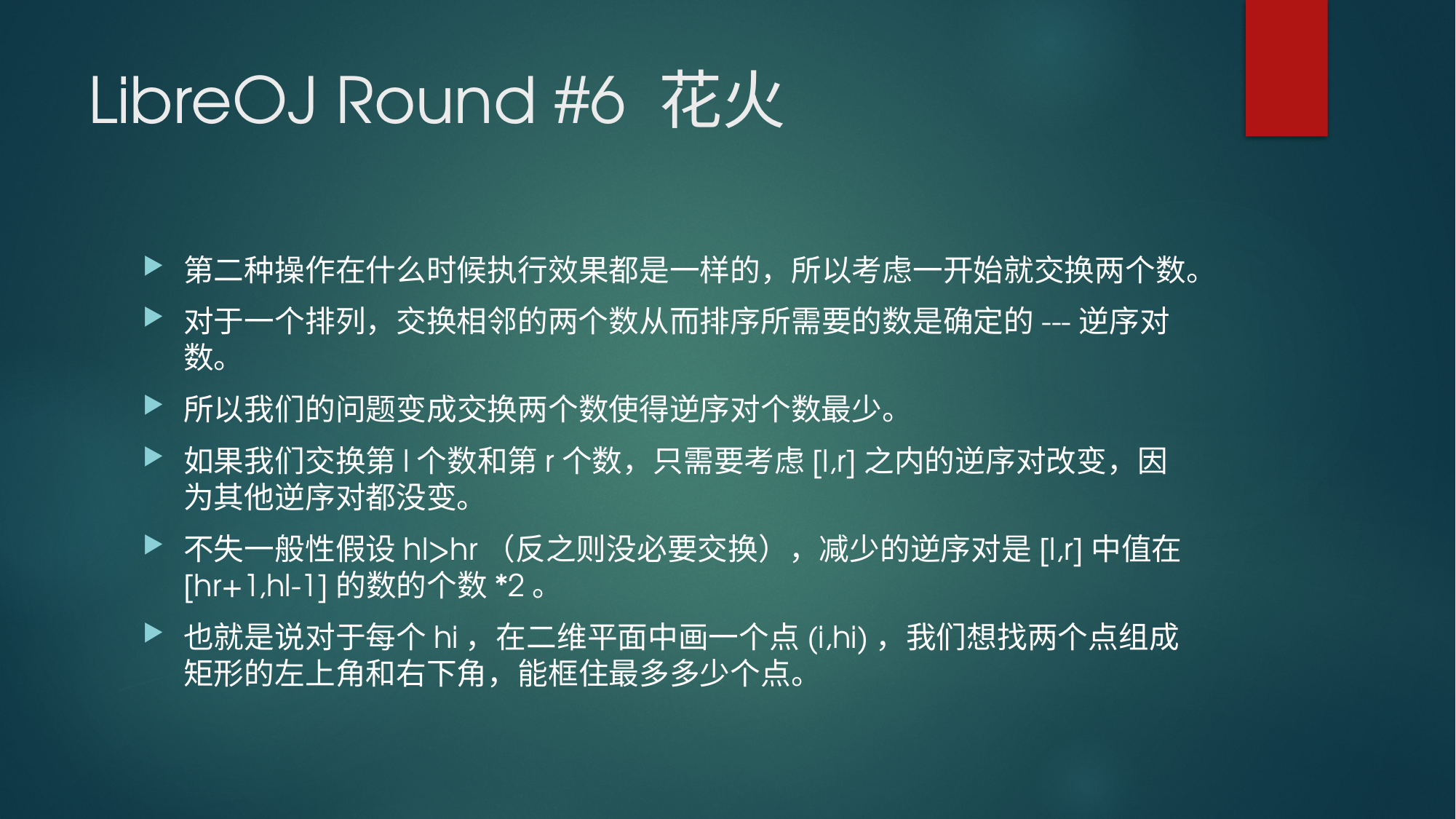

# LibreOJ Round #6 花火
第二种操作在什么时候执行效果都是一样的，所以考虑一开始就交换两个数。
对于一个排列，交换相邻的两个数从而排序所需要的数是确定的---逆序对数。
所以我们的问题变成交换两个数使得逆序对个数最少。
如果我们交换第l个数和第r个数，只需要考虑[l,r]之内的逆序对改变，因为其他逆序对都没变。
不失一般性假设hl>hr（反之则没必要交换），减少的逆序对是[l,r]中值在[hr+1,hl-1]的数的个数*2。
也就是说对于每个hi，在二维平面中画一个点(i,hi)，我们想找两个点组成矩形的左上角和右下角，能框住最多多少个点。